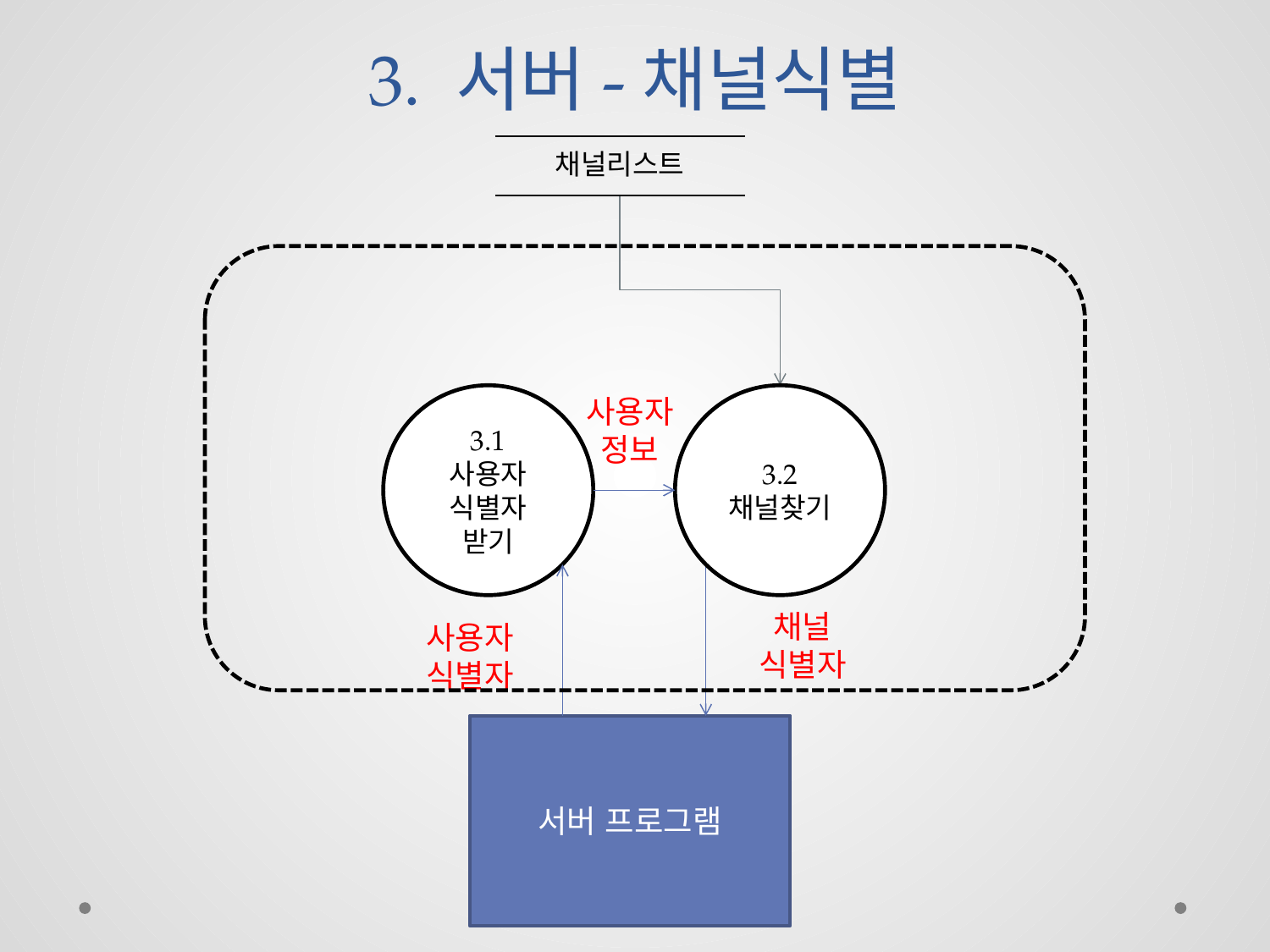

# 3. 서버-채널식별
| 채널리스트 |
| --- |

3.1
사용자
식별자
받기
사용자
정보
3.2
채널찾기
채널
식별자
사용자
식별자
서버 프로그램